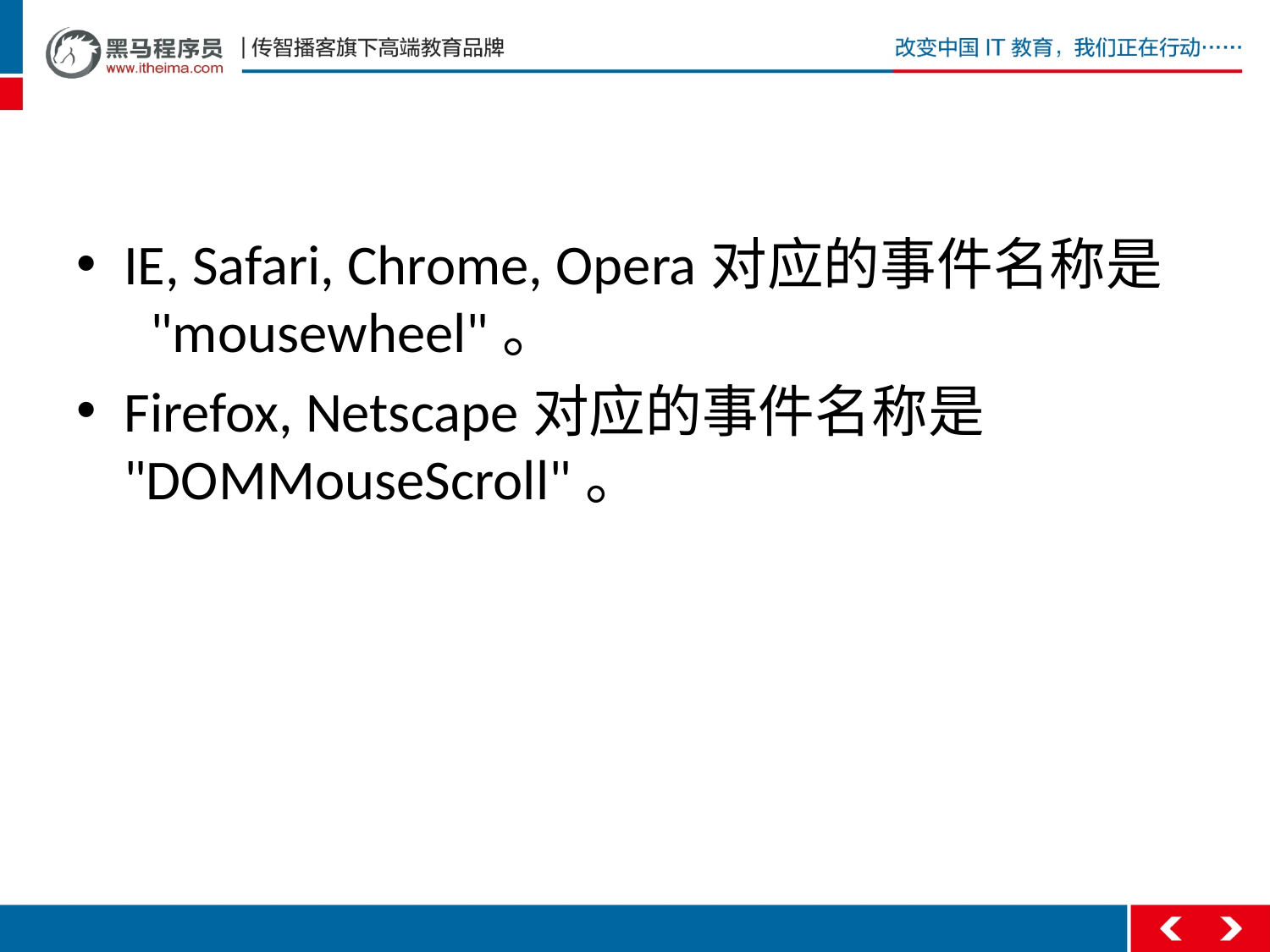

#
IE, Safari, Chrome, Opera对应的事件名称是 "mousewheel"。
Firefox, Netscape对应的事件名称是 "DOMMouseScroll"。